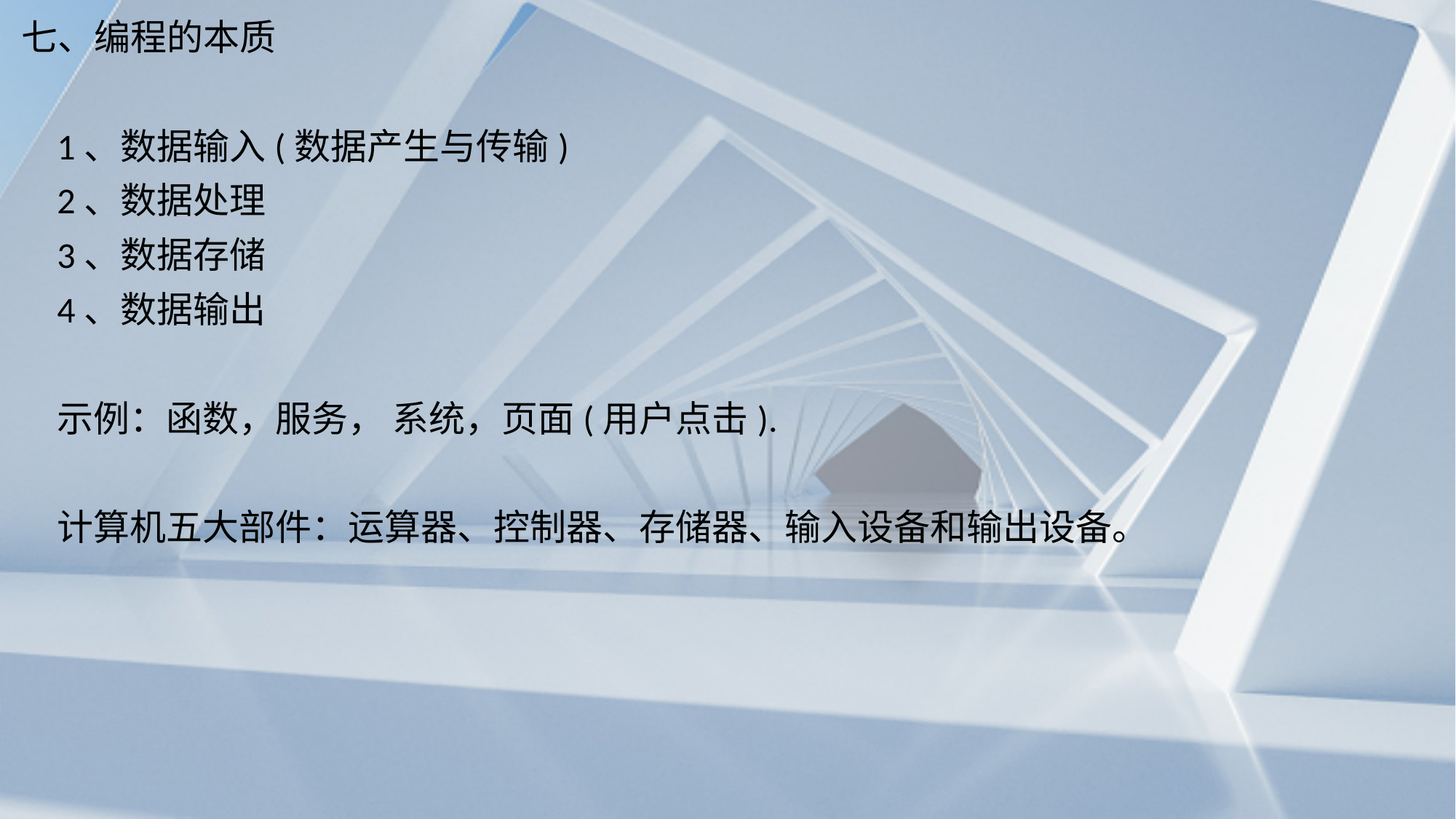

七、编程的本质

1、数据输入(数据产生与传输)
2、数据处理
3、数据存储
4、数据输出

示例：函数，服务， 系统，页面(用户点击).

计算机五大部件：运算器、控制器、存储器、输入设备和输出设备。